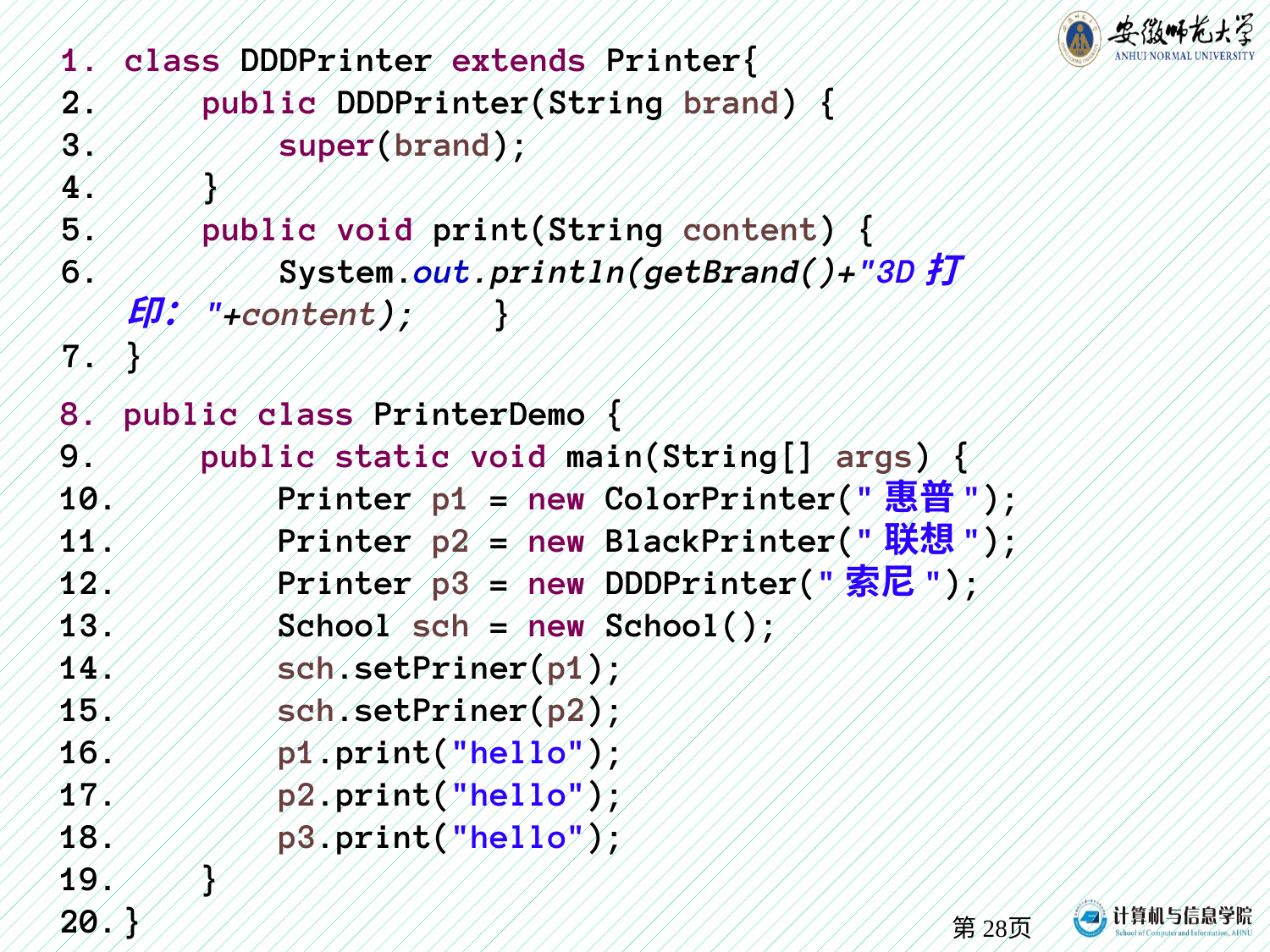

class DDDPrinter extends Printer{
    public DDDPrinter(String brand) {
        super(brand);
    }
    public void print(String content) {
        System.out.println(getBrand()+"3D打印："+content);    }
}
public class PrinterDemo {
    public static void main(String[] args) {
        Printer p1 = new ColorPrinter("惠普");
        Printer p2 = new BlackPrinter("联想");
        Printer p3 = new DDDPrinter("索尼");
        School sch = new School();
        sch.setPriner(p1);
        sch.setPriner(p2);
        p1.print("hello");
        p2.print("hello");
        p3.print("hello");
    }
}
第28页